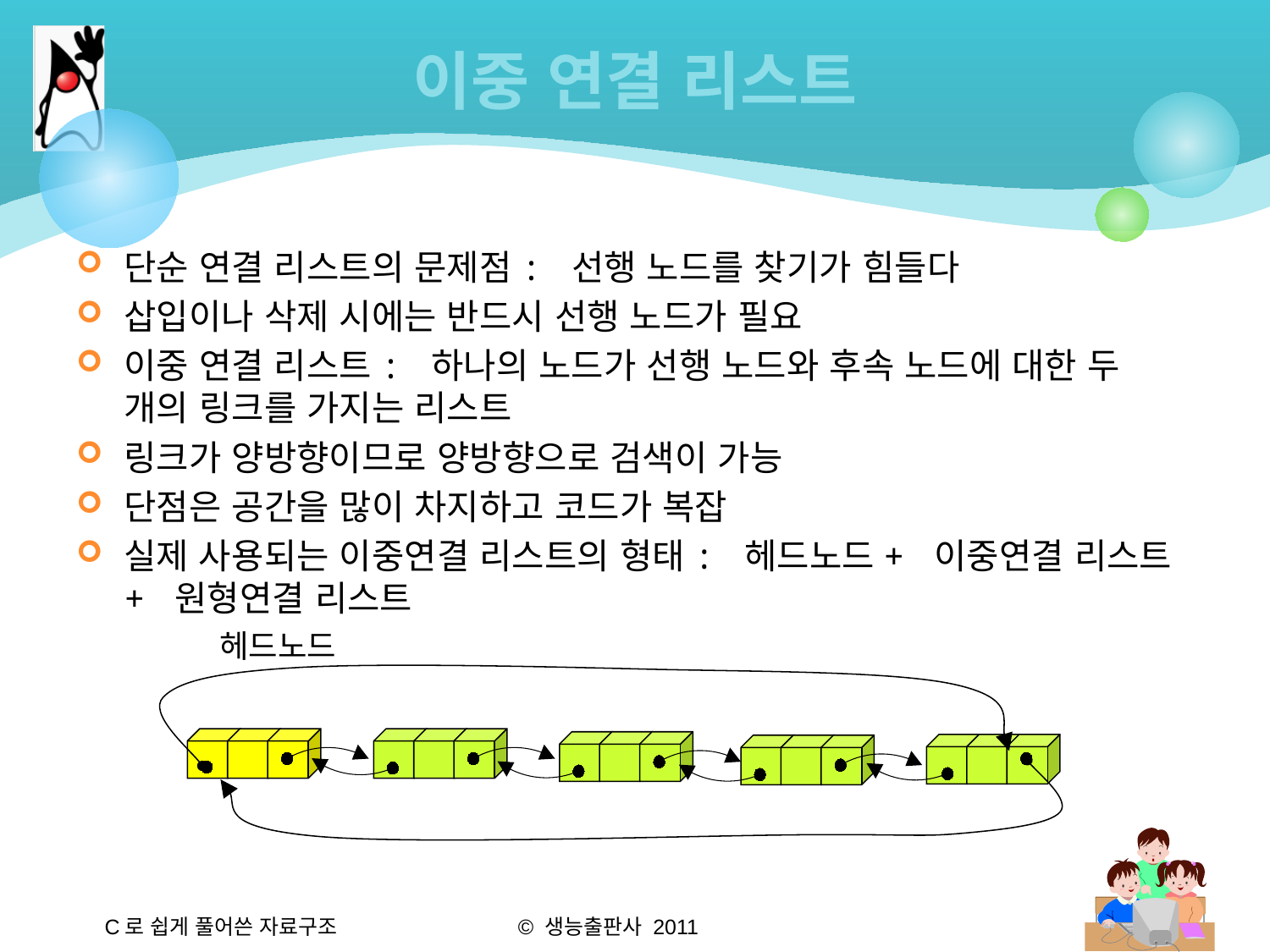

# 이중 연결 리스트
단순 연결 리스트의 문제점: 선행 노드를 찾기가 힘들다
삽입이나 삭제 시에는 반드시 선행 노드가 필요
이중 연결 리스트: 하나의 노드가 선행 노드와 후속 노드에 대한 두 개의 링크를 가지는 리스트
링크가 양방향이므로 양방향으로 검색이 가능
단점은 공간을 많이 차지하고 코드가 복잡
실제 사용되는 이중연결 리스트의 형태: 헤드노드+ 이중연결 리스트+ 원형연결 리스트

헤드노드